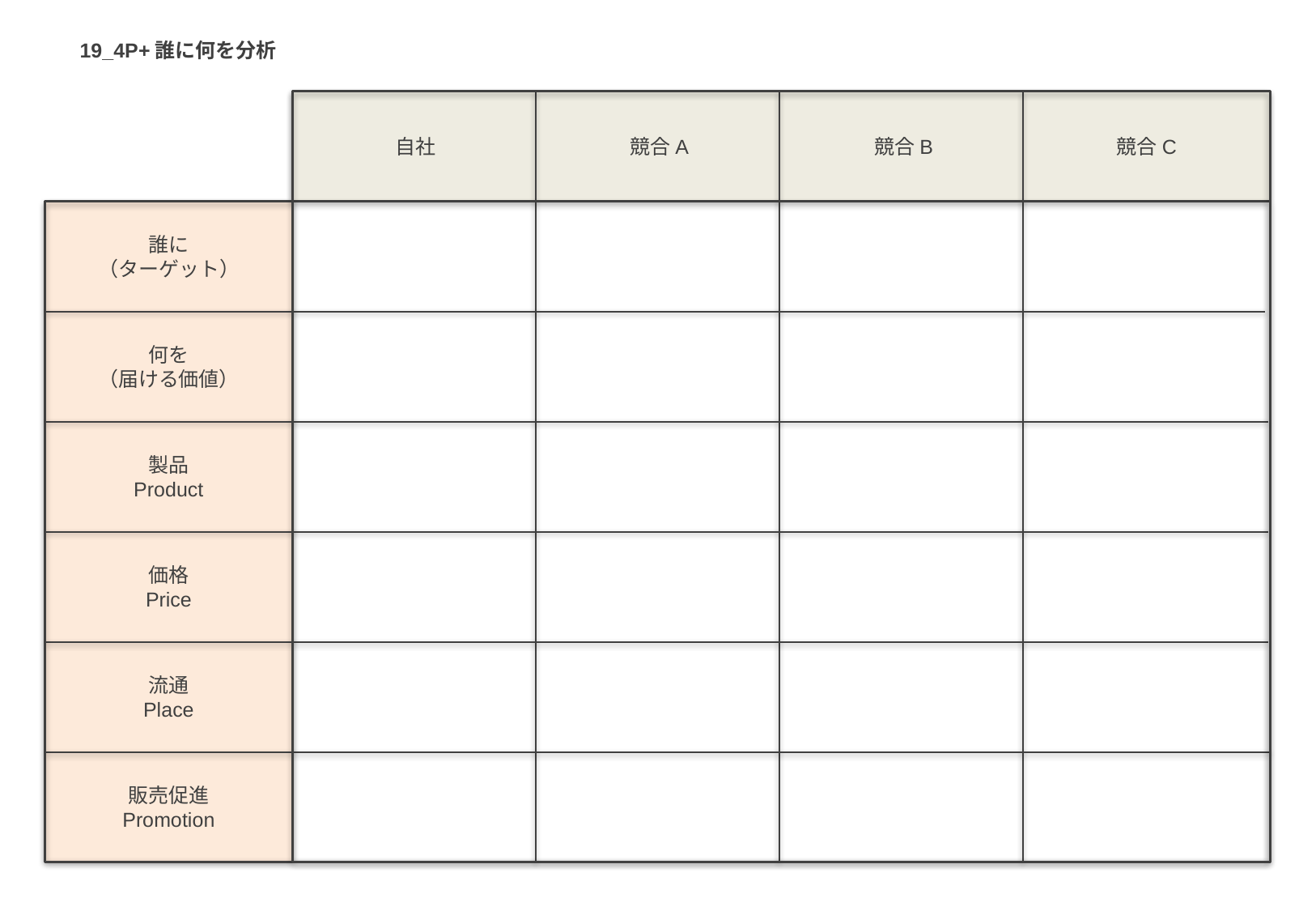

19_4P+誰に何を分析

自社
競合A
競合B
競合C

誰に
（ターゲット）
何を
（届ける価値）
製品
Product
価格
Price
流通
Place
販売促進
Promotion